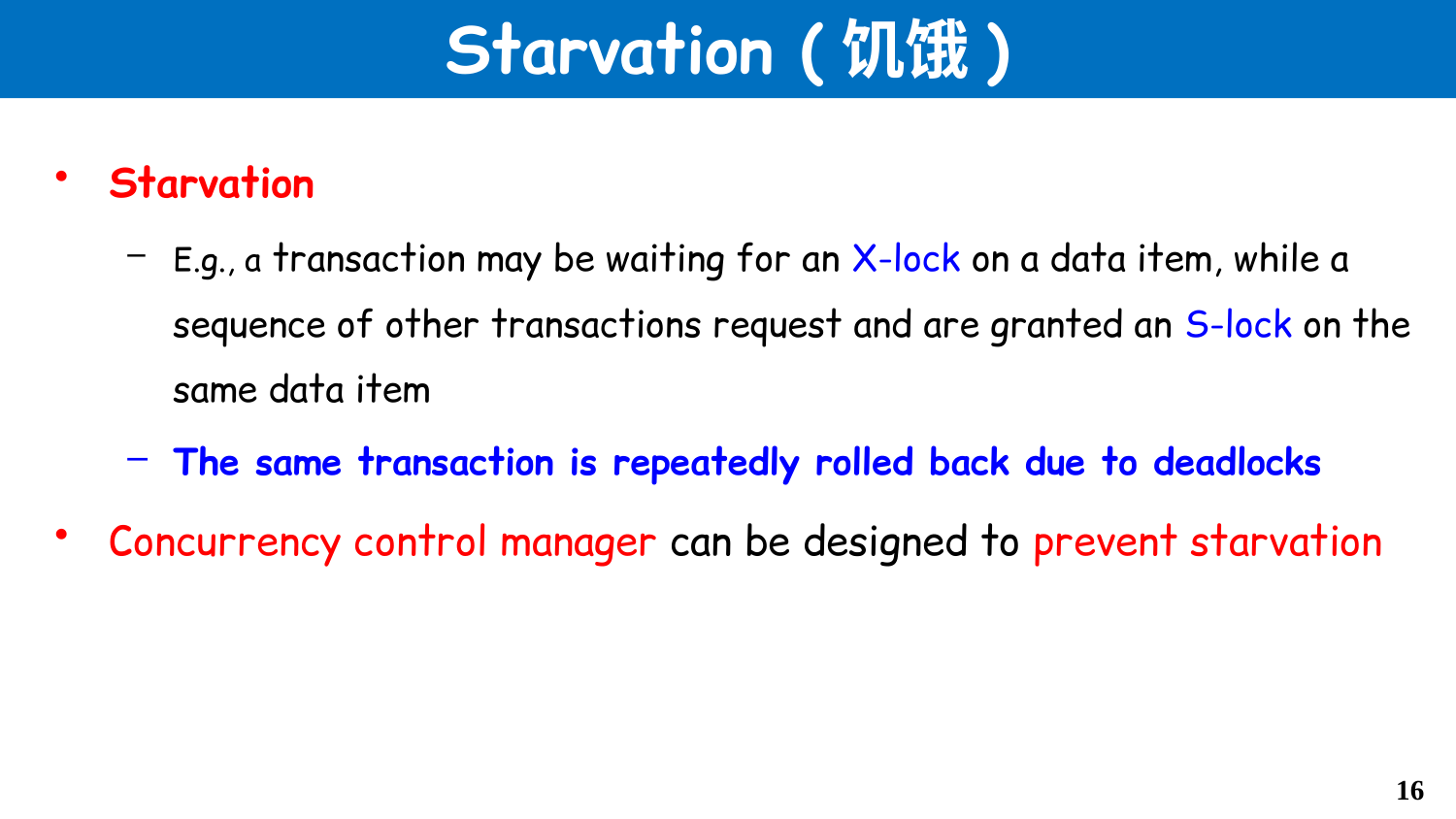

# Starvation (饥饿)
Starvation
E.g., a transaction may be waiting for an X-lock on a data item, while a sequence of other transactions request and are granted an S-lock on the same data item
The same transaction is repeatedly rolled back due to deadlocks
Concurrency control manager can be designed to prevent starvation